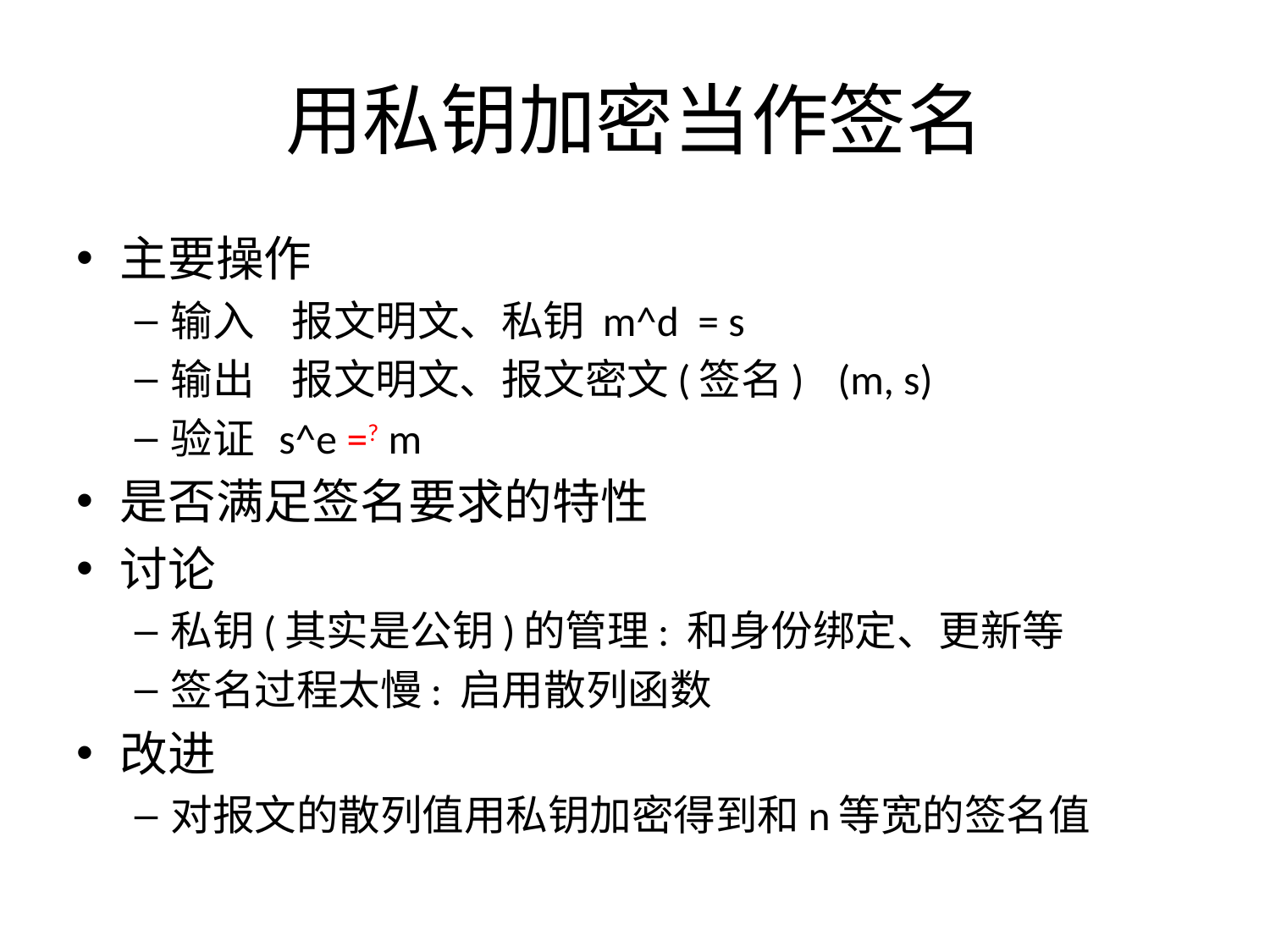

# 用私钥加密当作签名
主要操作
输入    报文明文、私钥			m^d  = s
输出    报文明文、报文密文(签名)	  (m, s)
验证						s^e =? m
是否满足签名要求的特性
讨论
私钥(其实是公钥)的管理: 和身份绑定、更新等
签名过程太慢: 启用散列函数
改进
对报文的散列值用私钥加密得到和n等宽的签名值